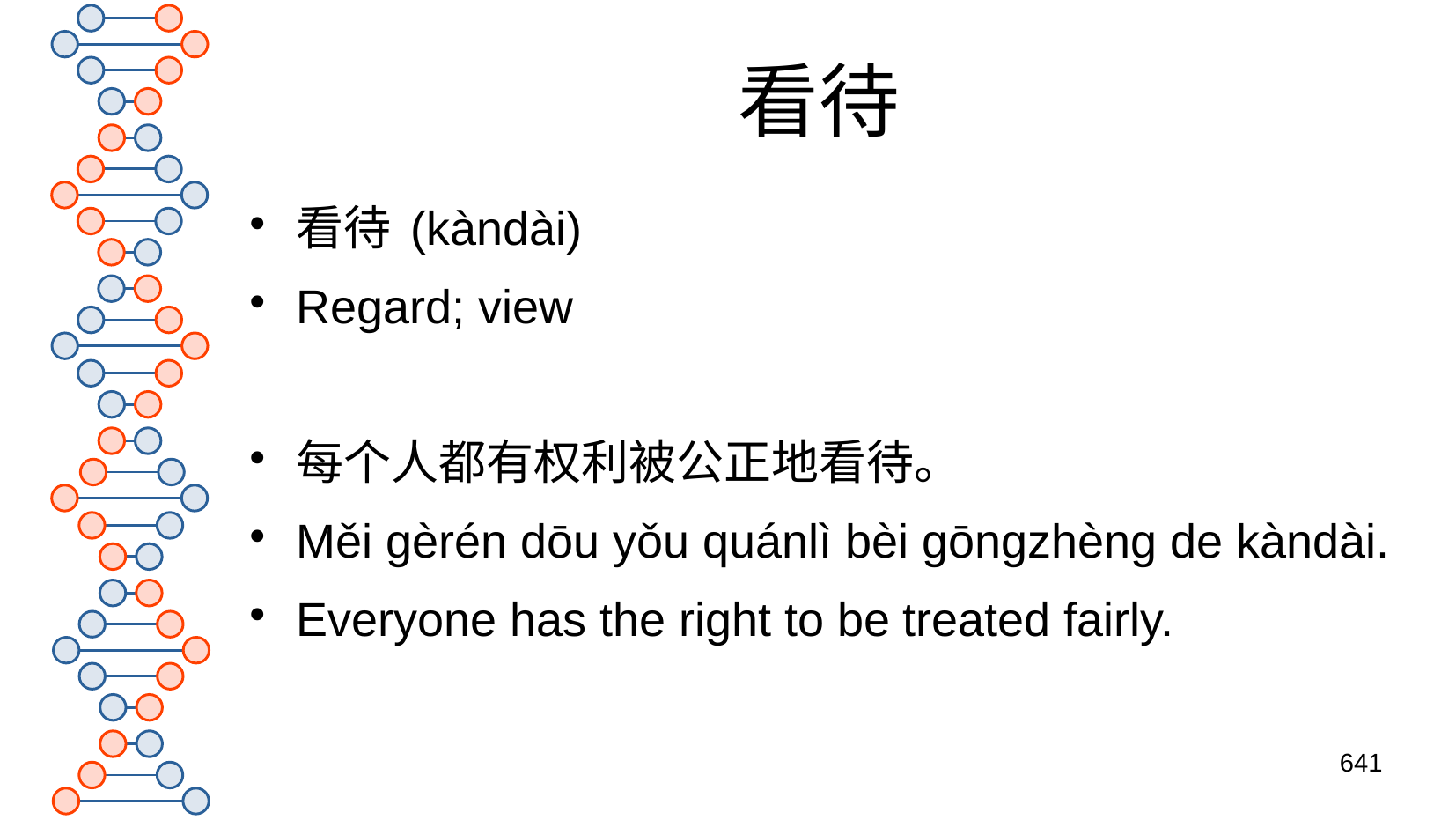

# 看待
看待 (kàndài)
Regard; view

每个人都有权利被公正地看待。
Měi gèrén dōu yǒu quánlì bèi gōngzhèng de kàndài.
Everyone has the right to be treated fairly.
641